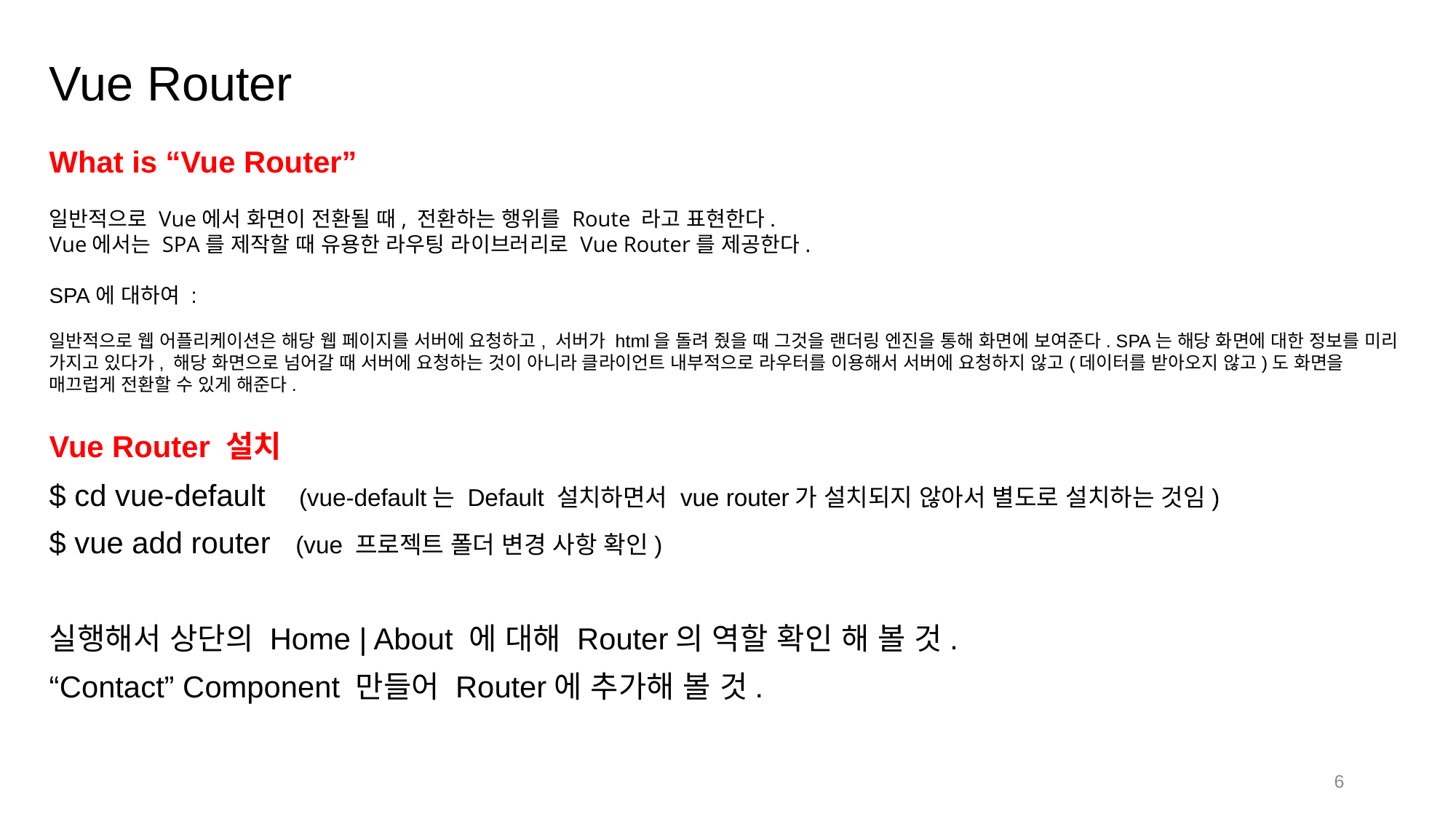

# Vue Router
What is “Vue Router”

일반적으로 Vue에서 화면이 전환될 때, 전환하는 행위를 Route 라고 표현한다.
Vue에서는 SPA를 제작할 때 유용한 라우팅 라이브러리로 Vue Router를 제공한다.

SPA에 대하여 :

일반적으로 웹 어플리케이션은 해당 웹 페이지를 서버에 요청하고, 서버가 html을 돌려 줬을 때 그것을 랜더링 엔진을 통해 화면에 보여준다. SPA는 해당 화면에 대한 정보를 미리 가지고 있다가, 해당 화면으로 넘어갈 때 서버에 요청하는 것이 아니라 클라이언트 내부적으로 라우터를 이용해서 서버에 요청하지 않고(데이터를 받아오지 않고)도 화면을 매끄럽게 전환할 수 있게 해준다.

Vue Router 설치
$ cd vue-default    (vue-default는 Default 설치하면서 vue router가 설치되지 않아서 별도로 설치하는 것임)
$ vue add router   (vue 프로젝트 폴더 변경 사항 확인)

실행해서 상단의 Home | About 에 대해 Router의 역할 확인 해 볼 것.
“Contact” Component 만들어 Router에 추가해 볼 것.
6